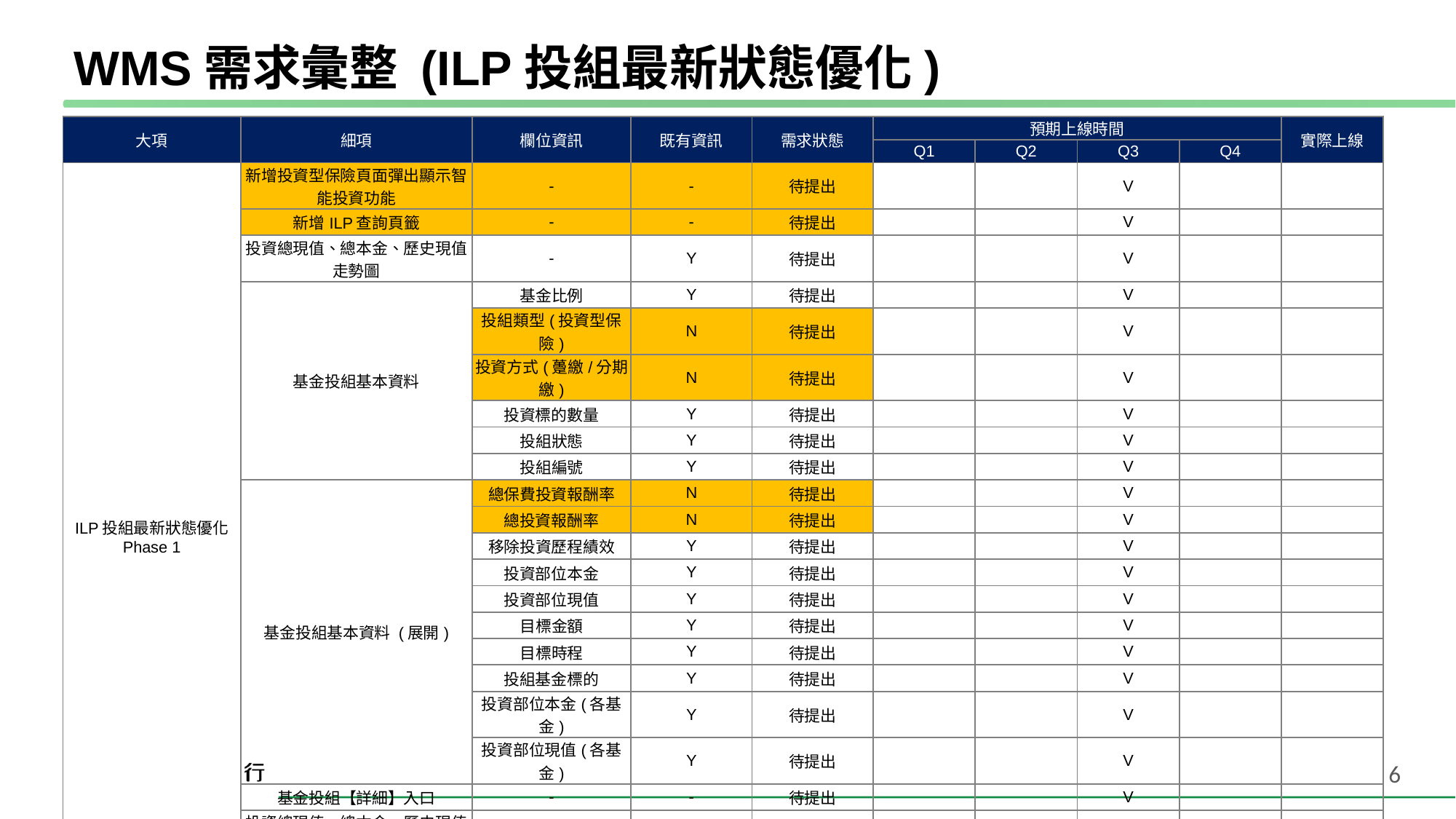

# WMS需求彙整 (ILP投組最新狀態優化)
| 大項 | 細項 | 欄位資訊 | 既有資訊 | 需求狀態 | 預期上線時間 |  |  |  | 實際上線 |
| --- | --- | --- | --- | --- | --- | --- | --- | --- | --- |
|  |  |  |  |  | Q1 | Q2 | Q3 | Q4 |  |
| ILP投組最新狀態優化 Phase 1 | 新增投資型保險頁面彈出顯示智能投資功能 | - | - | 待提出 |  |  | V |  |  |
|  | 新增ILP查詢頁籤 | - | - | 待提出 |  |  | V |  |  |
|  | 投資總現值、總本金、歷史現值走勢圖 | - | Y | 待提出 |  |  | V |  |  |
|  | 基金投組基本資料 | 基金比例 | Y | 待提出 |  |  | V |  |  |
|  |  | 投組類型(投資型保險) | N | 待提出 |  |  | V |  |  |
|  |  | 投資方式(躉繳/分期繳) | N | 待提出 |  |  | V |  |  |
|  |  | 投資標的數量 | Y | 待提出 |  |  | V |  |  |
|  |  | 投組狀態 | Y | 待提出 |  |  | V |  |  |
|  |  | 投組編號 | Y | 待提出 |  |  | V |  |  |
|  | 基金投組基本資料 (展開) | 總保費投資報酬率 | N | 待提出 |  |  | V |  |  |
|  |  | 總投資報酬率 | N | 待提出 |  |  | V |  |  |
|  |  | 移除投資歷程績效 | Y | 待提出 |  |  | V |  |  |
|  |  | 投資部位本金 | Y | 待提出 |  |  | V |  |  |
|  |  | 投資部位現值 | Y | 待提出 |  |  | V |  |  |
|  |  | 目標金額 | Y | 待提出 |  |  | V |  |  |
|  |  | 目標時程 | Y | 待提出 |  |  | V |  |  |
|  |  | 投組基金標的 | Y | 待提出 |  |  | V |  |  |
|  |  | 投資部位本金(各基金) | Y | 待提出 |  |  | V |  |  |
|  |  | 投資部位現值(各基金) | Y | 待提出 |  |  | V |  |  |
|  | 基金投組【詳細】入口 | - | - | 待提出 |  |  | V |  |  |
|  | 投資總現值、總本金、歷史現值走勢圖 | - | Y | 待提出 |  |  | V |  |  |
|  | 基金投組基本資料調整 | 基金比例 | Y | 待提出 |  |  | V |  |  |
|  |  | 基金含息報酬率 | Y | 待提出 |  |  | V |  |  |
6